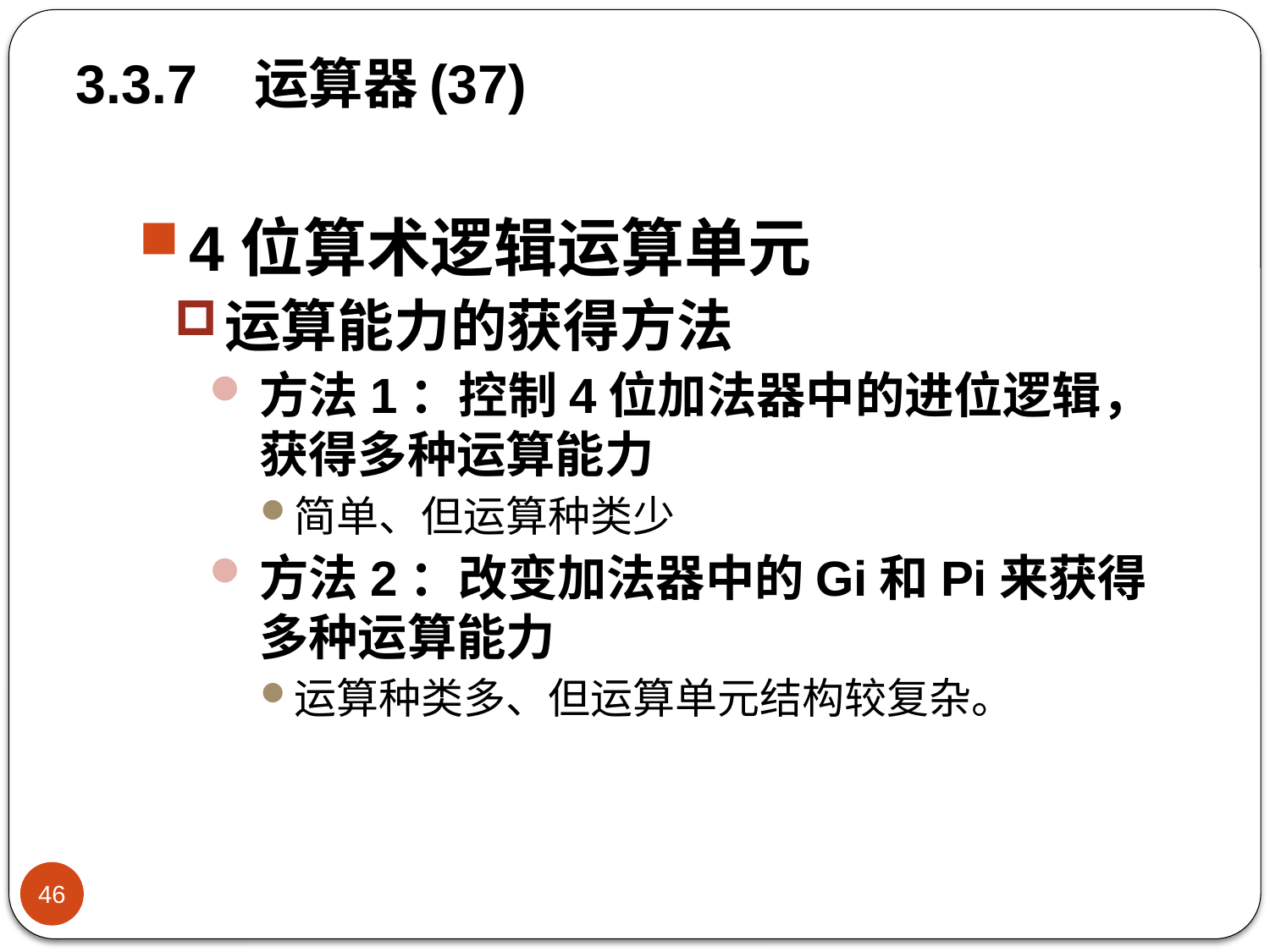

# 3.3.7   运算器(37)
4位算术逻辑运算单元
运算能力的获得方法
方法1：控制4位加法器中的进位逻辑，获得多种运算能力
简单、但运算种类少
方法2：改变加法器中的Gi和Pi来获得多种运算能力
运算种类多、但运算单元结构较复杂。
46